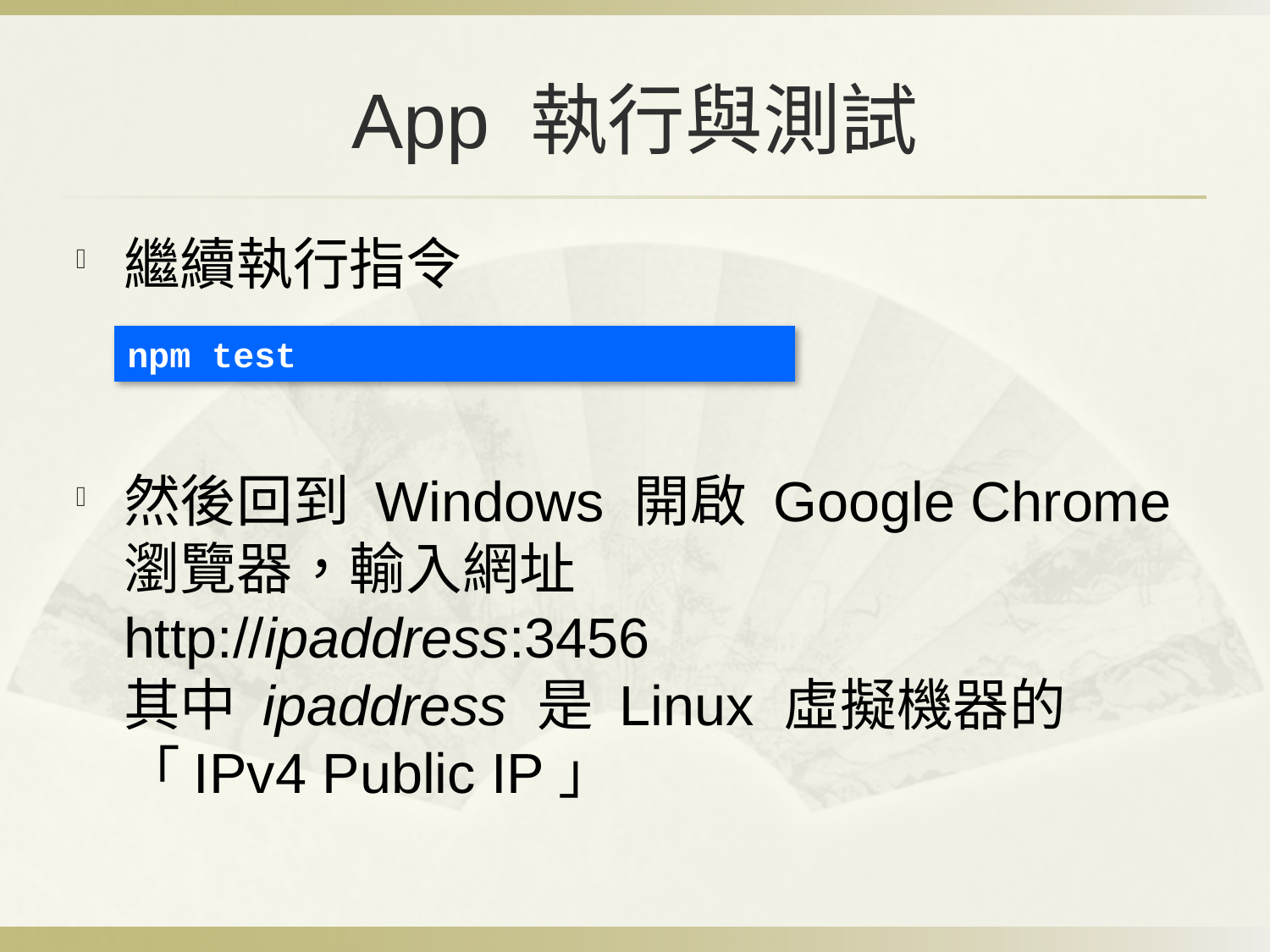

# App 執行與測試
繼續執行指令

然後回到 Windows 開啟 Google Chrome瀏覽器，輸入網址
http://ipaddress:3456
其中 ipaddress 是 Linux 虛擬機器的
「IPv4 Public IP」

npm test